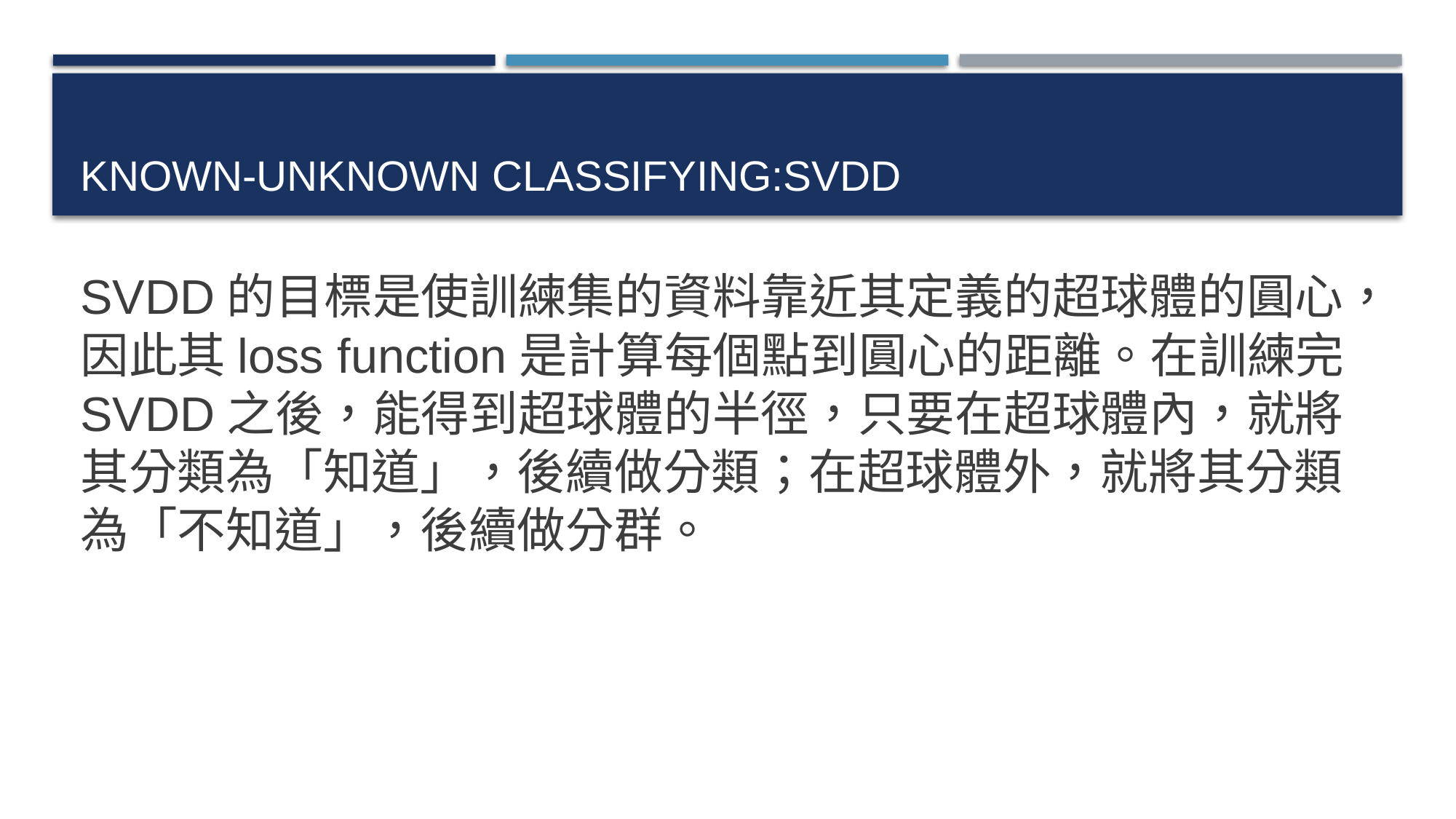

# Known-unknown classifying:SVDD
SVDD的目標是使訓練集的資料靠近其定義的超球體的圓心，因此其loss function是計算每個點到圓心的距離。在訓練完SVDD之後，能得到超球體的半徑，只要在超球體內，就將其分類為「知道」，後續做分類；在超球體外，就將其分類為「不知道」，後續做分群。